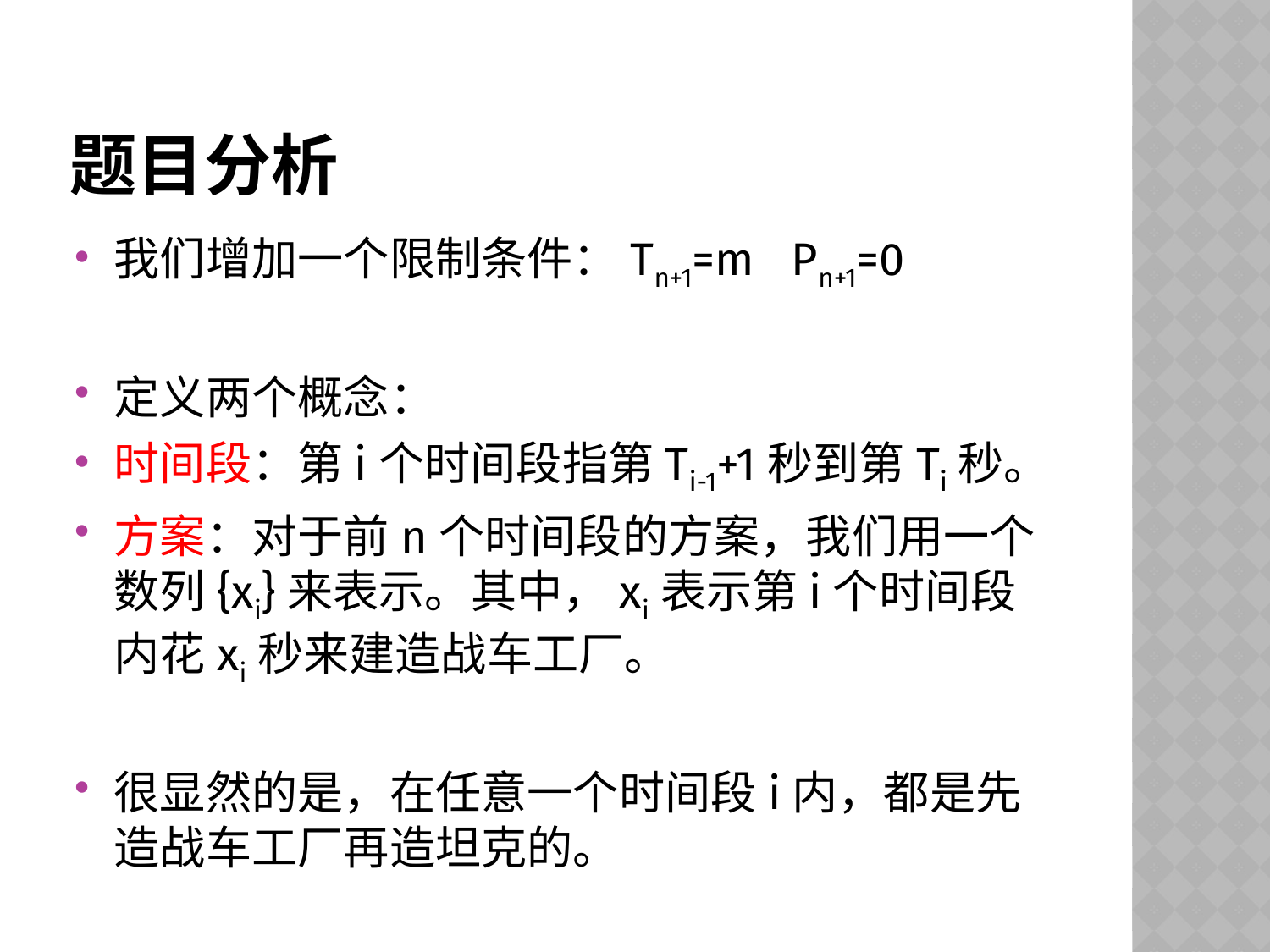

# 题目分析
我们增加一个限制条件：Tn+1=m   Pn+1=0

定义两个概念：
时间段：第i个时间段指第Ti-1+1秒到第Ti秒。
方案：对于前n个时间段的方案，我们用一个数列{xi}来表示。其中，xi表示第i个时间段内花xi秒来建造战车工厂。

很显然的是，在任意一个时间段i内，都是先造战车工厂再造坦克的。